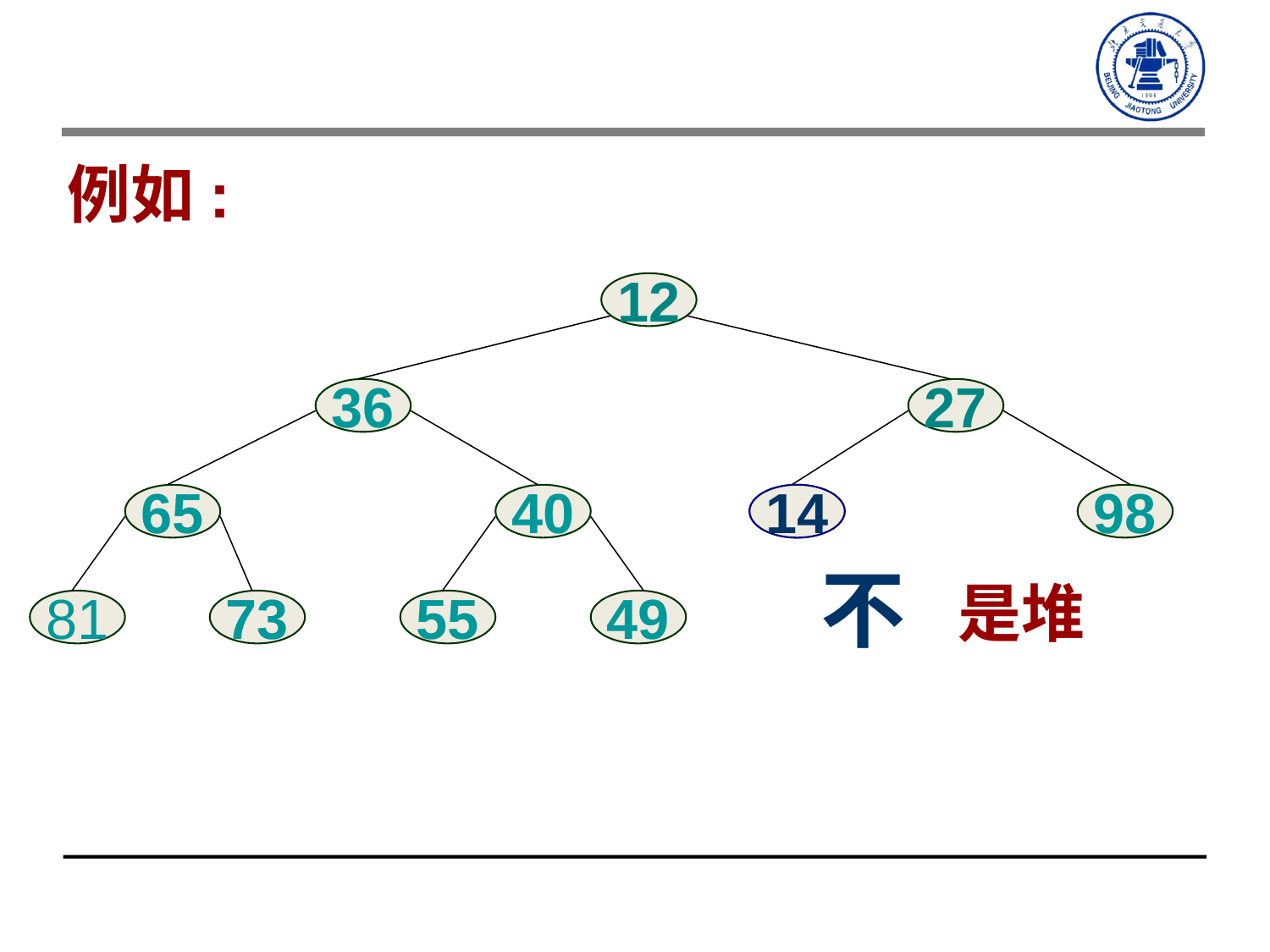

例如:
12

36
27

65
40
34
14
98

不
是堆
81
73
55
49